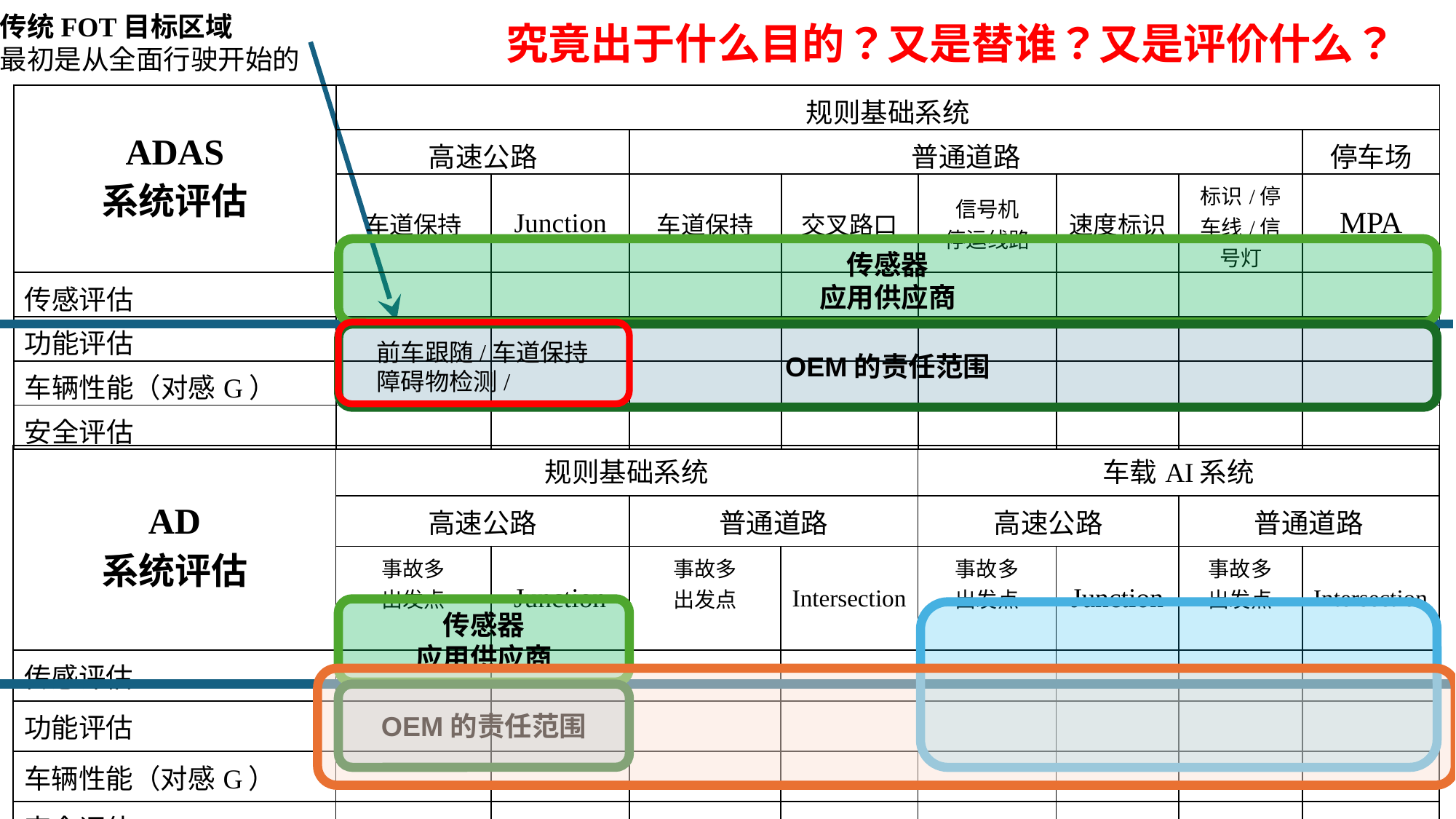

传统FOT目标区域
最初是从全面行驶开始的
究竟出于什么目的？又是替谁？又是评价什么？
| ADAS 系统评估 | 规则基础系统 |  |  |  |  |  |  |  |
| --- | --- | --- | --- | --- | --- | --- | --- | --- |
|  | 高速公路 |  | 普通道路 |  |  |  |  | 停车场 |
|  | 车道保持 | Junction | 车道保持 | 交叉路口 | 信号机 停运线路 | 速度标识 | 标识/停车线/信号灯 | MPA |
| 传感评估 |  |  |  |  |  |  |  |  |
| 功能评估 |  |  |  |  |  |  |  |  |
| 车辆性能（对感G） |  |  |  |  |  |  |  |  |
| 安全评估 |  |  |  |  |  |  |  |  |
传感器
应用供应商

OEM的责任范围
前车跟随/车道保持
障碍物检测/
| AD 系统评估 | 规则基础系统 |  |  |  | 车载AI系统 |  |  |  |
| --- | --- | --- | --- | --- | --- | --- | --- | --- |
|  | 高速公路 |  | 普通道路 |  | 高速公路 |  | 普通道路 |  |
|  | 事故多 出发点 | Junction | 事故多 出发点 | Intersection | 事故多 出发点 | Junction | 事故多 出发点 | Intersection |
| 传感评估 |  |  |  |  |  |  |  |  |
| 功能评估 |  |  |  |  |  |  |  |  |
| 车辆性能（对感G） |  |  |  |  |  |  |  |  |
| 安全评估 |  |  |  |  |  |  |  |  |
传感器
应用供应商

OEM的责任范围